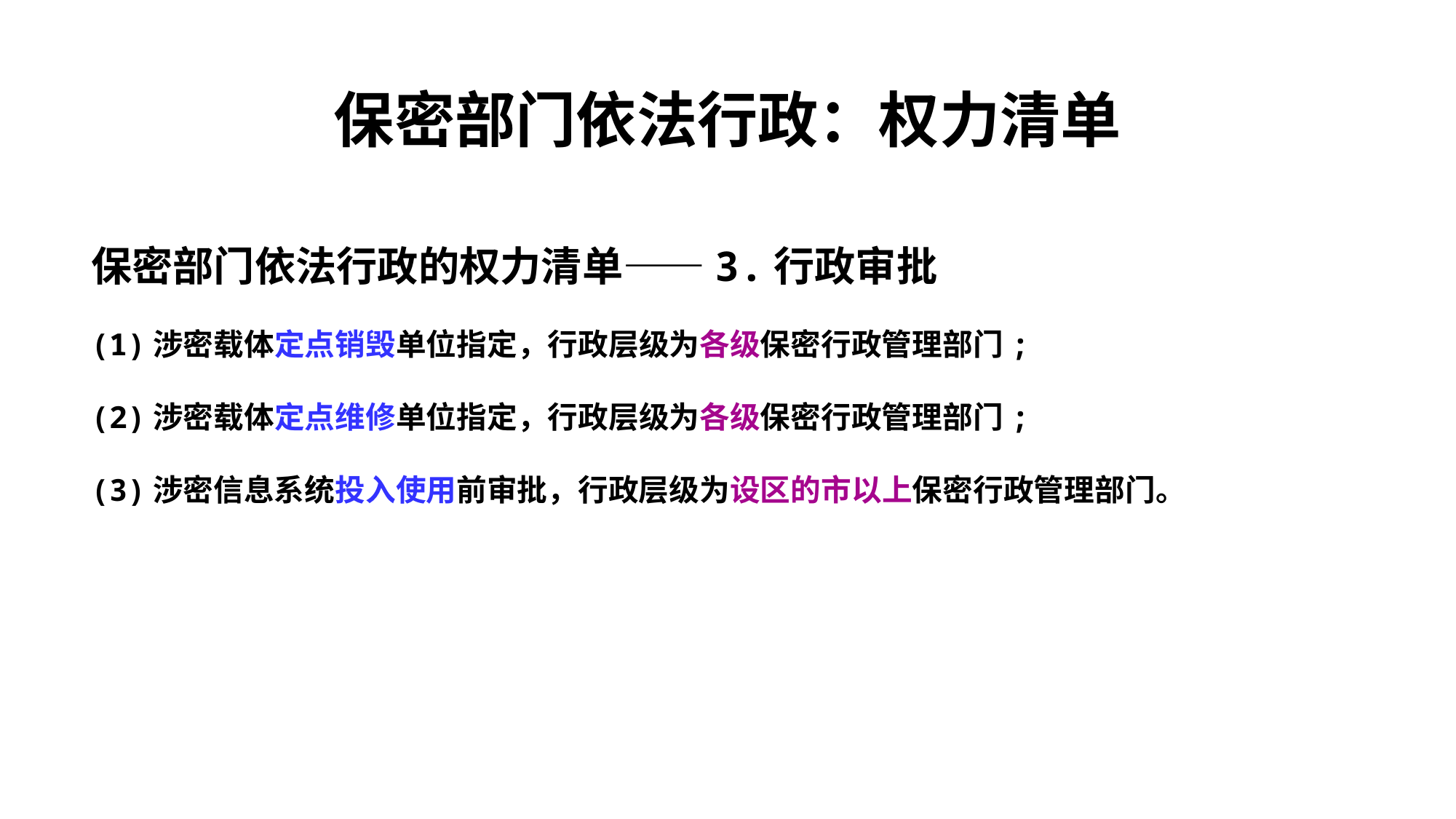

# 保密部门依法行政：权力清单
保密部门依法行政的权力清单——3.行政审批
(1)涉密载体定点销毁单位指定，行政层级为各级保密行政管理部门;
(2)涉密载体定点维修单位指定，行政层级为各级保密行政管理部门;
(3)涉密信息系统投入使用前审批，行政层级为设区的市以上保密行政管理部门。